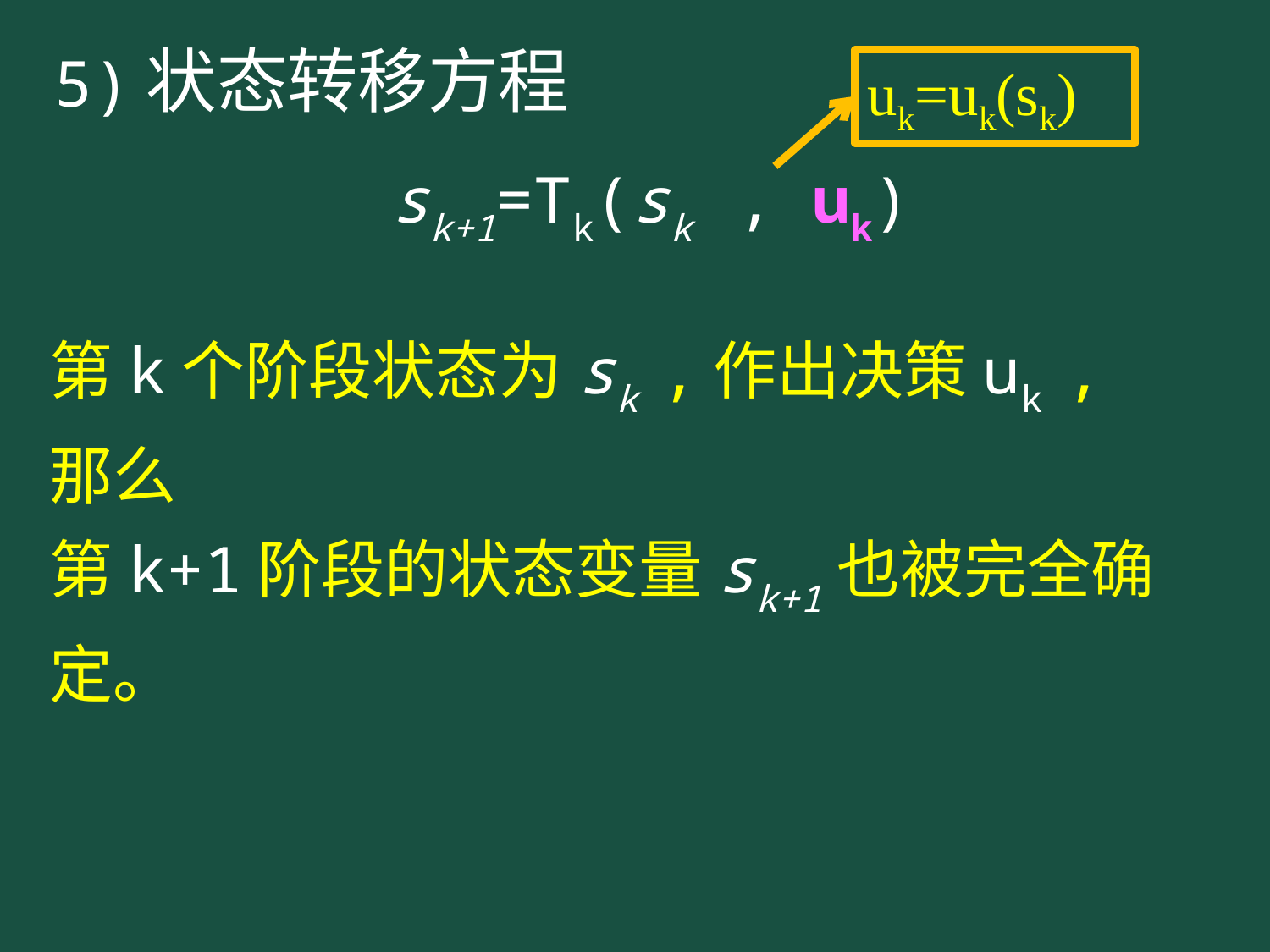

5)状态转移方程

uk=uk(sk)
sk+1=Tk(sk  , uk)
第k个阶段状态为sk ,作出决策uk , 那么
第k+1阶段的状态变量sk+1也被完全确定。